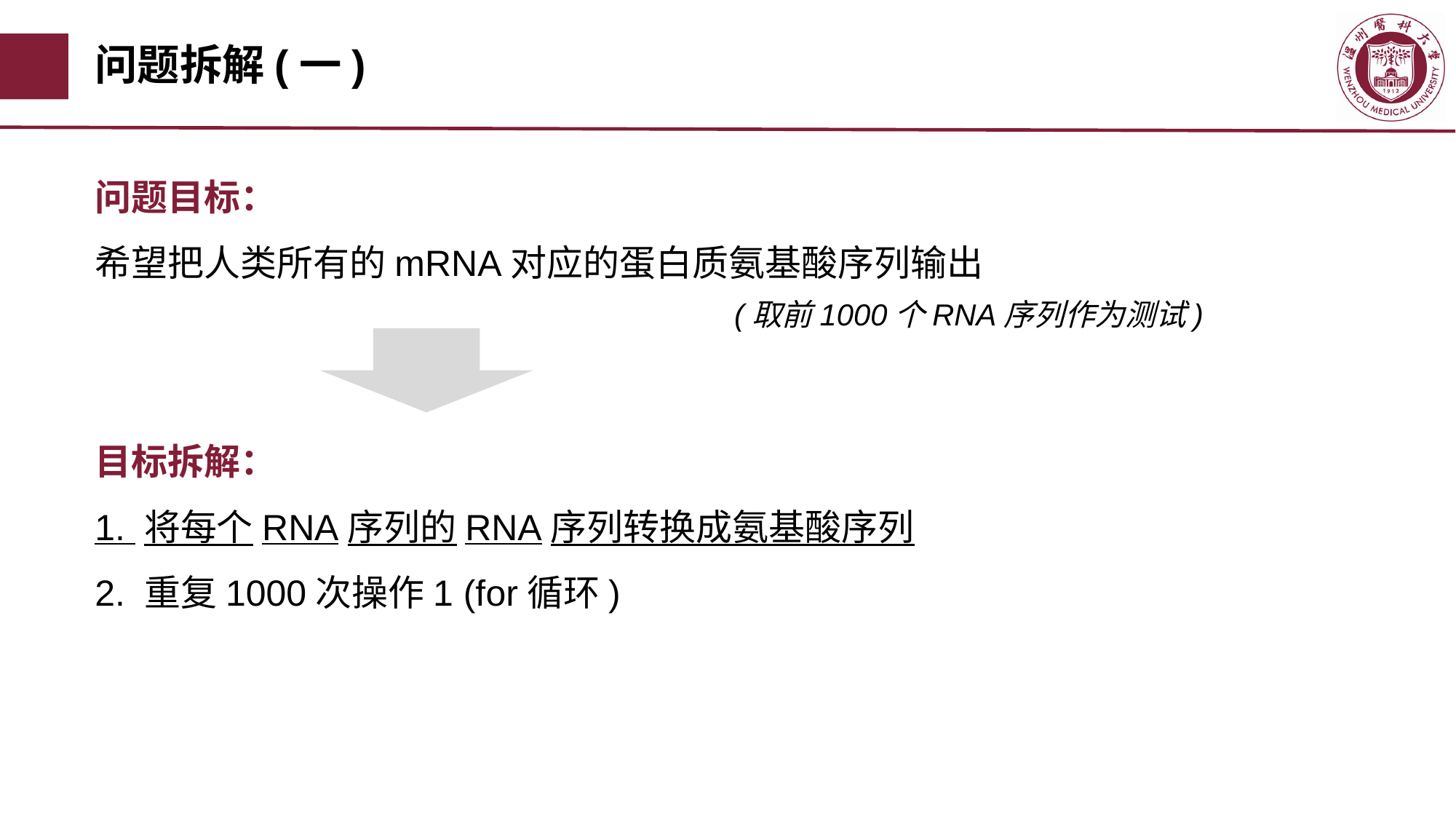

# 问题拆解(一)
问题目标：
希望把人类所有的mRNA对应的蛋白质氨基酸序列输出
(取前1000个RNA序列作为测试)

目标拆解：
1. 将每个RNA序列的RNA序列转换成氨基酸序列
2. 重复1000次操作1 (for循环)